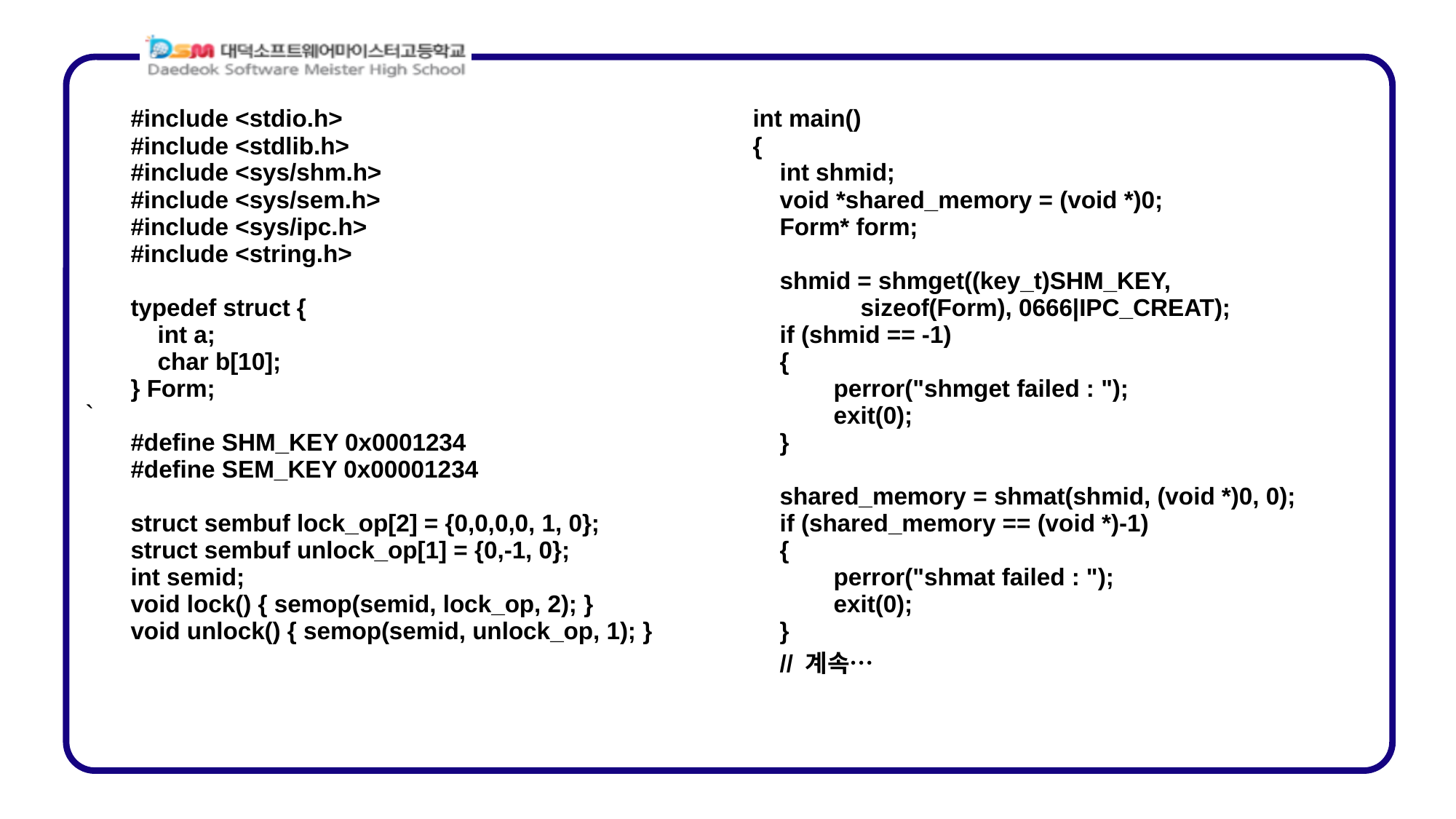

| #include <stdio.h> #include <stdlib.h> #include <sys/shm.h> #include <sys/sem.h> #include <sys/ipc.h> #include <string.h> typedef struct { int a; char b[10]; } Form; #define SHM\_KEY 0x0001234 #define SEM\_KEY 0x00001234 struct sembuf lock\_op[2] = {0,0,0,0, 1, 0}; struct sembuf unlock\_op[1] = {0,-1, 0}; int semid; void lock() { semop(semid, lock\_op, 2); } void unlock() { semop(semid, unlock\_op, 1); } | int main() { int shmid; void \*shared\_memory = (void \*)0; Form\* form; shmid = shmget((key\_t)SHM\_KEY, sizeof(Form), 0666|IPC\_CREAT); if (shmid == -1) { perror("shmget failed : "); exit(0); } shared\_memory = shmat(shmid, (void \*)0, 0); if (shared\_memory == (void \*)-1) { perror("shmat failed : "); exit(0); } // 계속… |
| --- | --- |